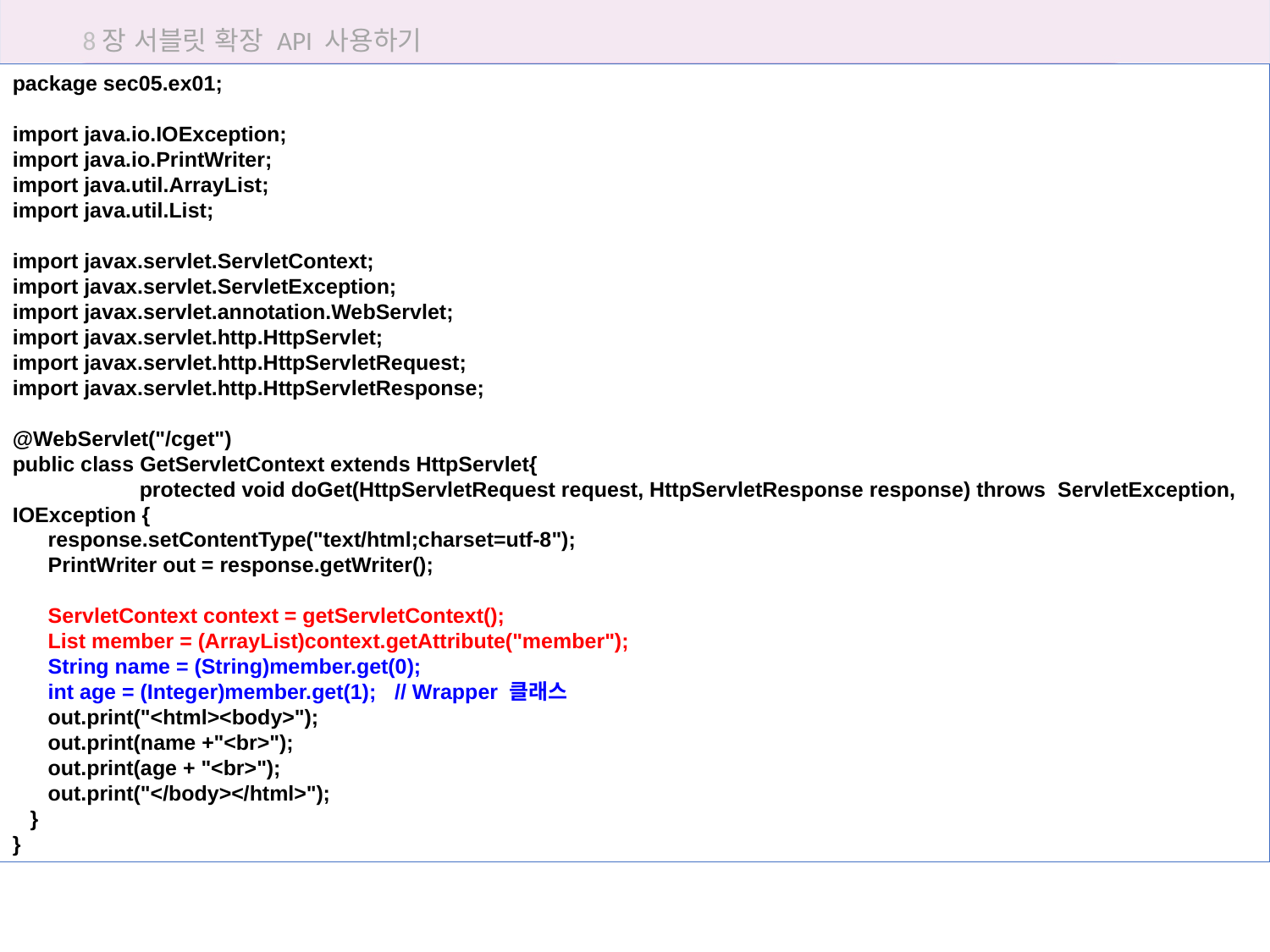

8장 서블릿 확장 API 사용하기
package sec05.ex01;

import java.io.IOException;
import java.io.PrintWriter;
import java.util.ArrayList;
import java.util.List;

import javax.servlet.ServletContext;
import javax.servlet.ServletException;
import javax.servlet.annotation.WebServlet;
import javax.servlet.http.HttpServlet;
import javax.servlet.http.HttpServletRequest;
import javax.servlet.http.HttpServletResponse;

@WebServlet("/cget")
public class GetServletContext extends HttpServlet{
	protected void doGet(HttpServletRequest request, HttpServletResponse response) throws  ServletException, IOException {
      response.setContentType("text/html;charset=utf-8");
      PrintWriter out = response.getWriter();

      ServletContext context = getServletContext();
      List member = (ArrayList)context.getAttribute("member");
      String name = (String)member.get(0);
      int age = (Integer)member.get(1);   // Wrapper 클래스
      out.print("<html><body>");
      out.print(name +"<br>");
      out.print(age + "<br>");
      out.print("</body></html>");
   }
}
8.5 ServletContext와 ServletConfig 사용법